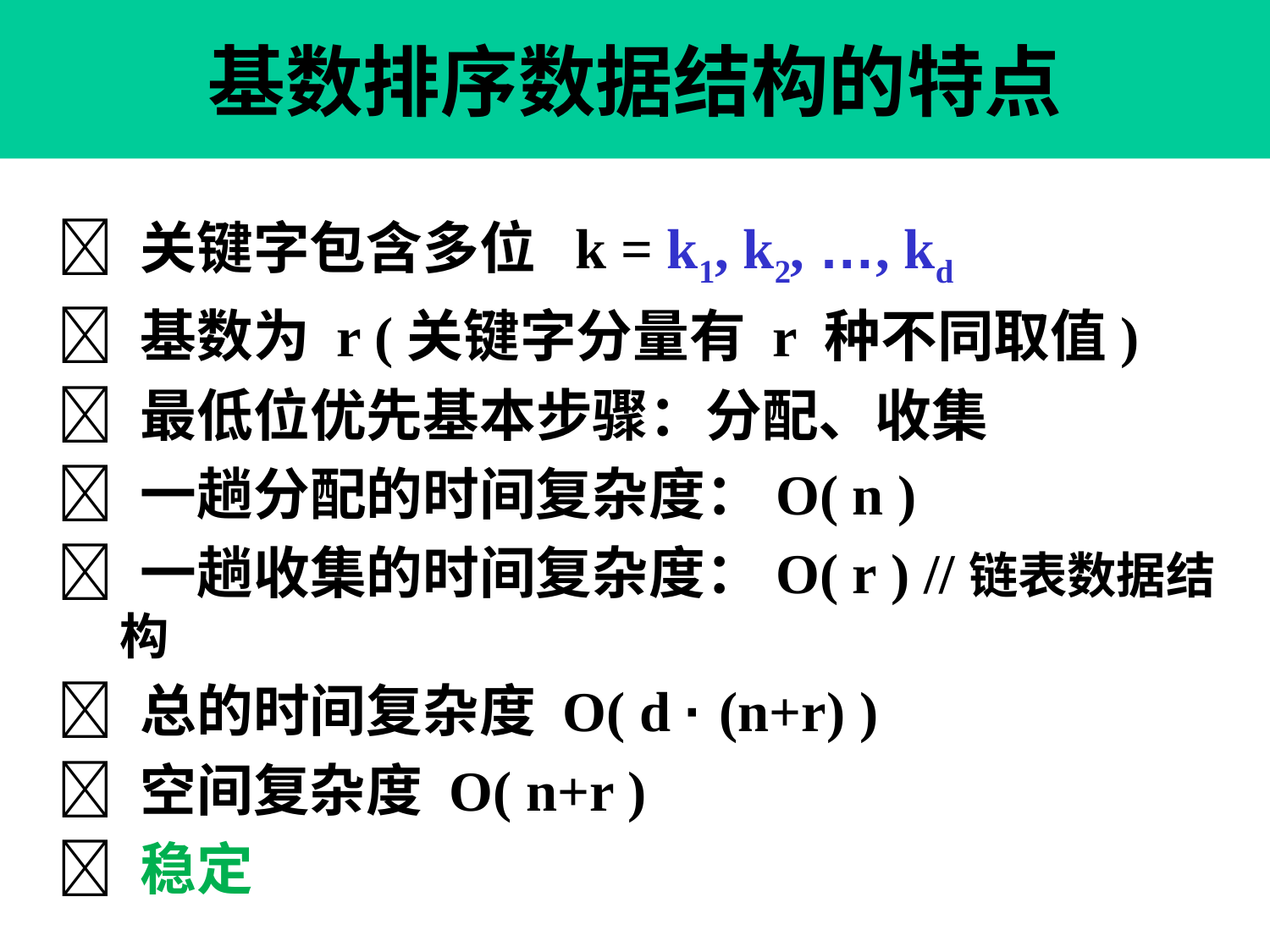

基数排序数据结构的特点
• 关键字包含多位  k = k1, k2, …, kd
• 基数为 r (关键字分量有 r 种不同取值)
• 最低位优先基本步骤：分配、收集
• 一趟分配的时间复杂度：O( n )
• 一趟收集的时间复杂度：O( r ) //链表数据结构
• 总的时间复杂度 O( d · (n+r) )
• 空间复杂度 O( n+r )
• 稳定